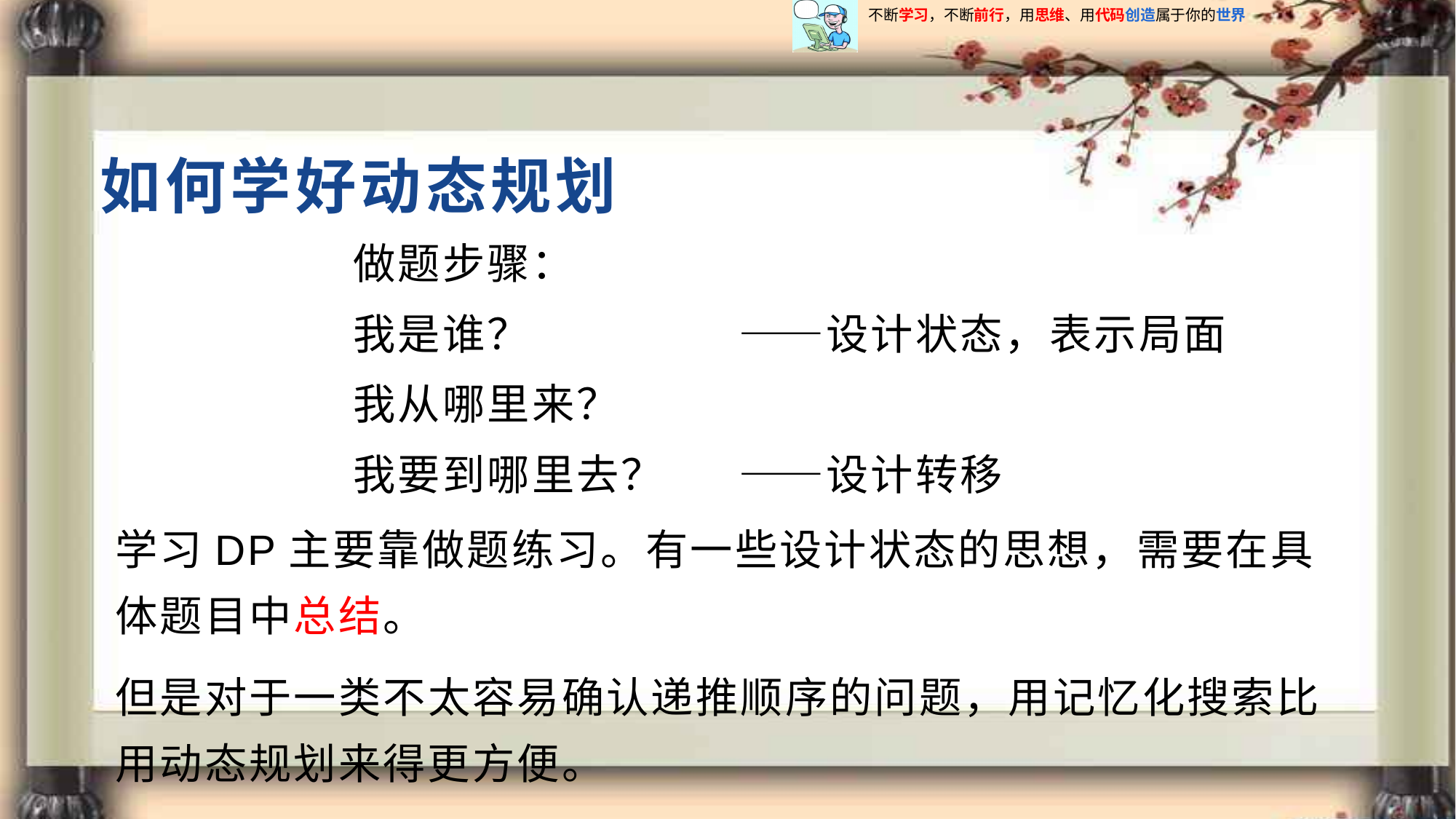

# 如何学好动态规划
做题步骤：
我是谁？		  ——设计状态，表示局面
我从哪里来？
我要到哪里去？	  ——设计转移
学习DP主要靠做题练习。有一些设计状态的思想，需要在具体题目中总结。
但是对于一类不太容易确认递推顺序的问题，用记忆化搜索比用动态规划来得更方便。